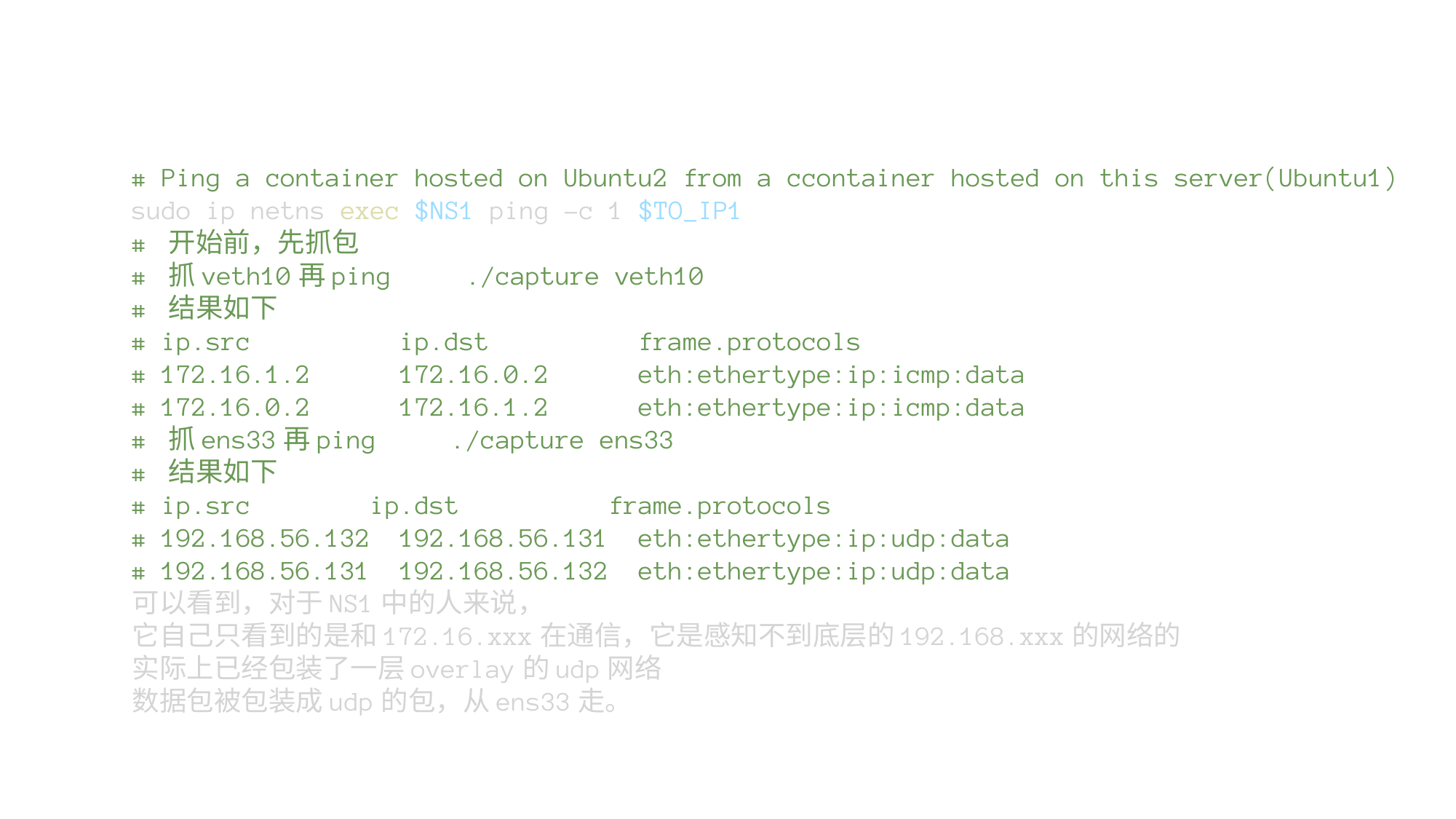

# Ping a container hosted on Ubuntu2 from a ccontainer hosted on this server(Ubuntu1)
sudo ip netns exec $NS1 ping -c 1 $TO_IP1
# 开始前，先抓包
# 抓veth10再ping     ./capture veth10
# 结果如下
# ip.src          ip.dst          frame.protocols
# 172.16.1.2      172.16.0.2      eth:ethertype:ip:icmp:data
# 172.16.0.2      172.16.1.2      eth:ethertype:ip:icmp:data
# 抓ens33再ping     ./capture ens33
# 结果如下
# ip.src        ip.dst          frame.protocols
# 192.168.56.132  192.168.56.131  eth:ethertype:ip:udp:data
# 192.168.56.131  192.168.56.132  eth:ethertype:ip:udp:data
可以看到，对于NS1中的人来说，
它自己只看到的是和172.16.xxx在通信，它是感知不到底层的192.168.xxx的网络的
实际上已经包装了一层overlay的udp网络
数据包被包装成udp的包，从ens33走。